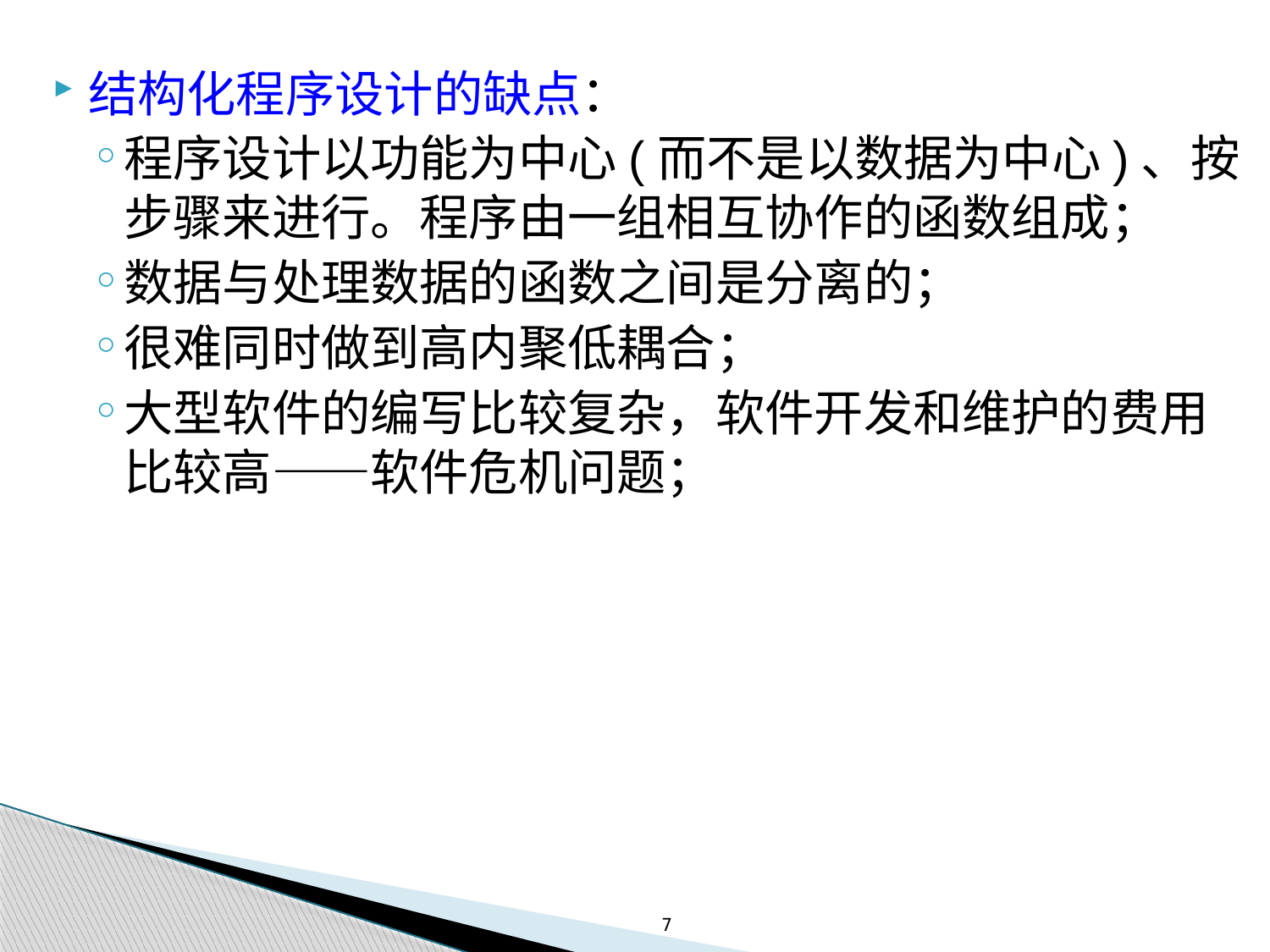

结构化程序设计的缺点：
程序设计以功能为中心(而不是以数据为中心)、按步骤来进行。程序由一组相互协作的函数组成；
数据与处理数据的函数之间是分离的；
很难同时做到高内聚低耦合；
大型软件的编写比较复杂，软件开发和维护的费用比较高——软件危机问题；

7